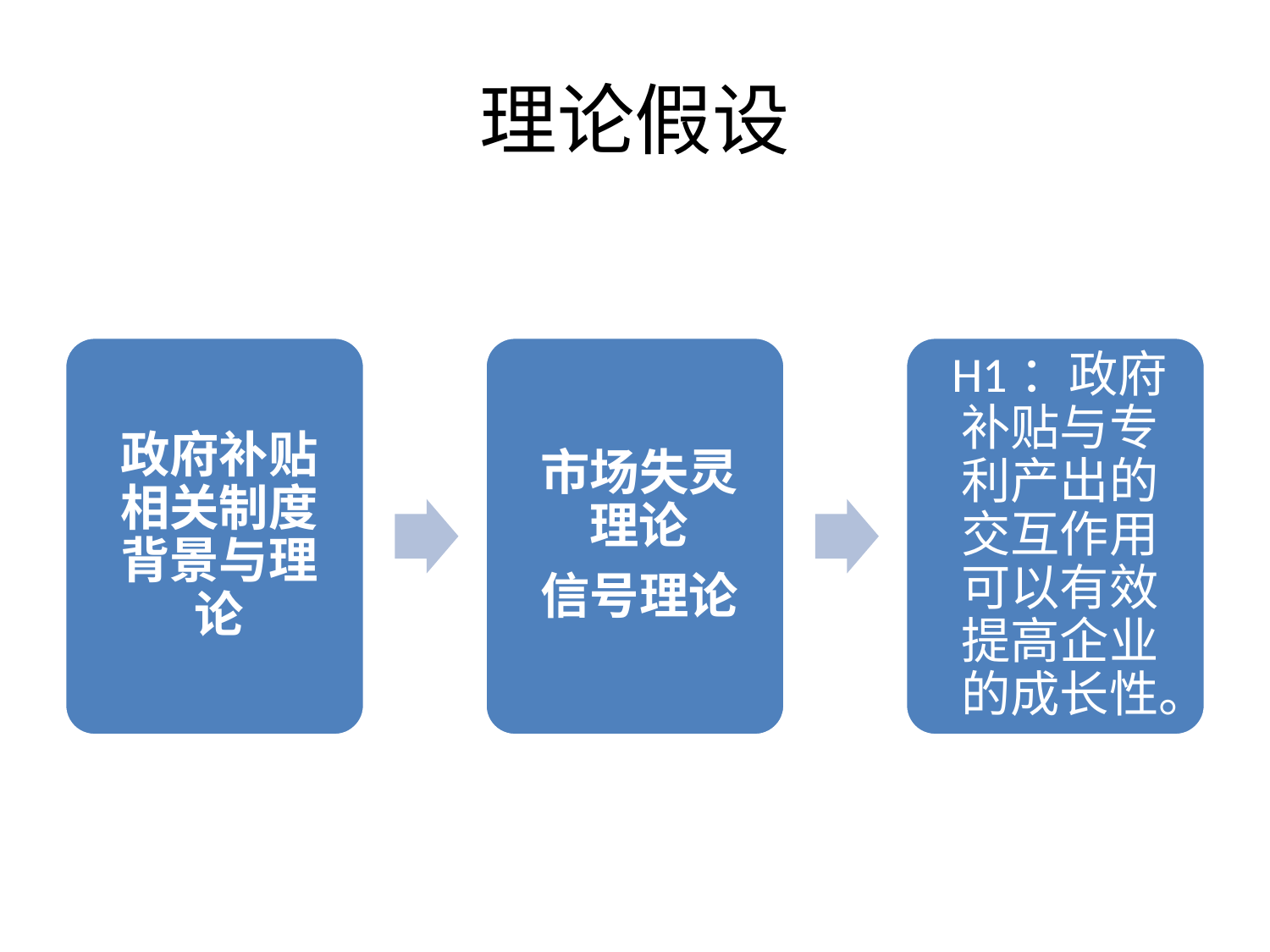

# 理论假设
政府补贴相关制度背景与理论

市场失灵理论
信号理论

H1：政府补贴与专利产出的交互作用可以有效提高企业的成长性。